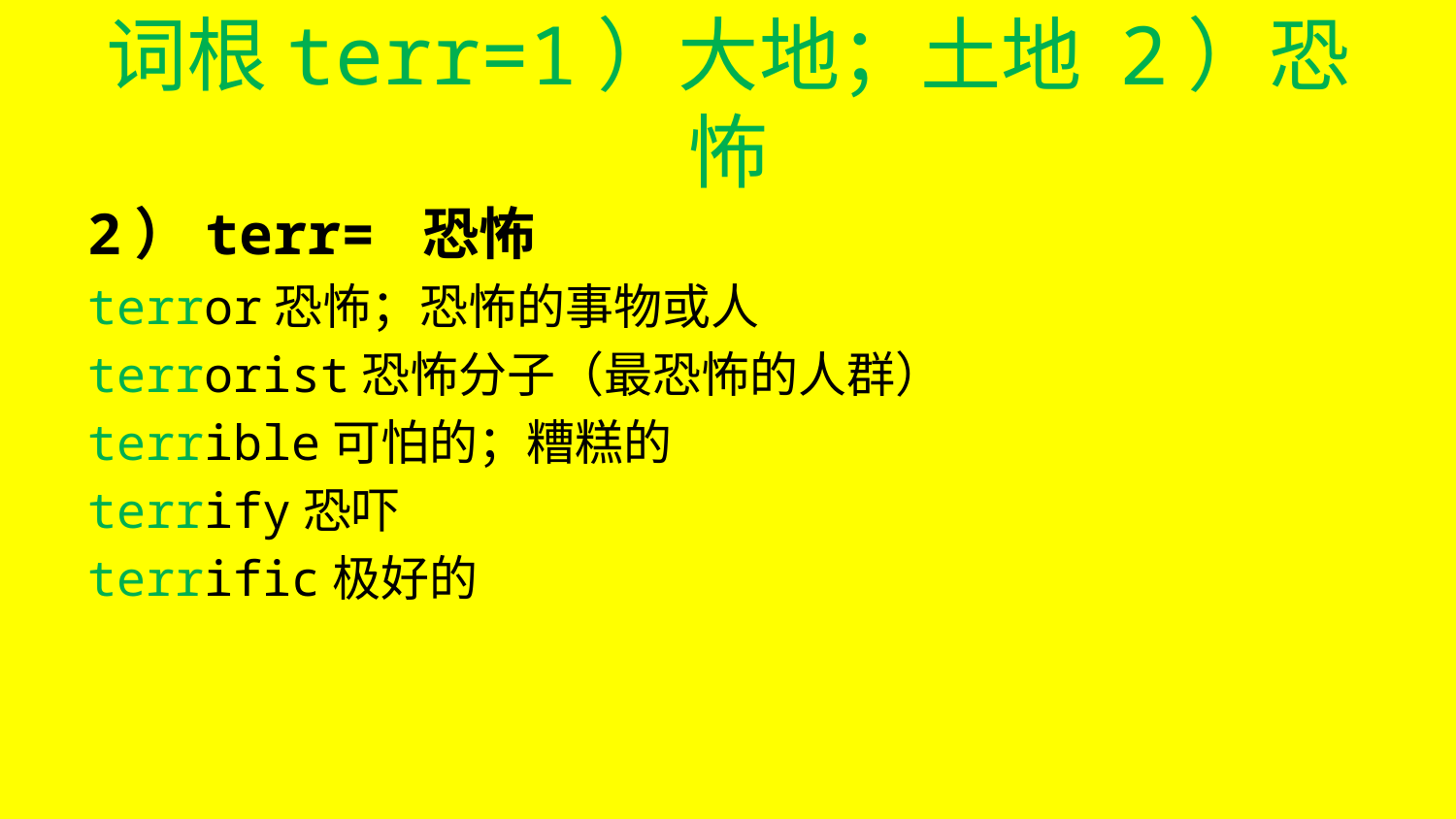

# 词根terr=1）大地；土地 2）恐怖
2）terr= 恐怖
terror恐怖；恐怖的事物或人
terrorist恐怖分子（最恐怖的人群）
terrible可怕的；糟糕的
terrify恐吓
terrific极好的